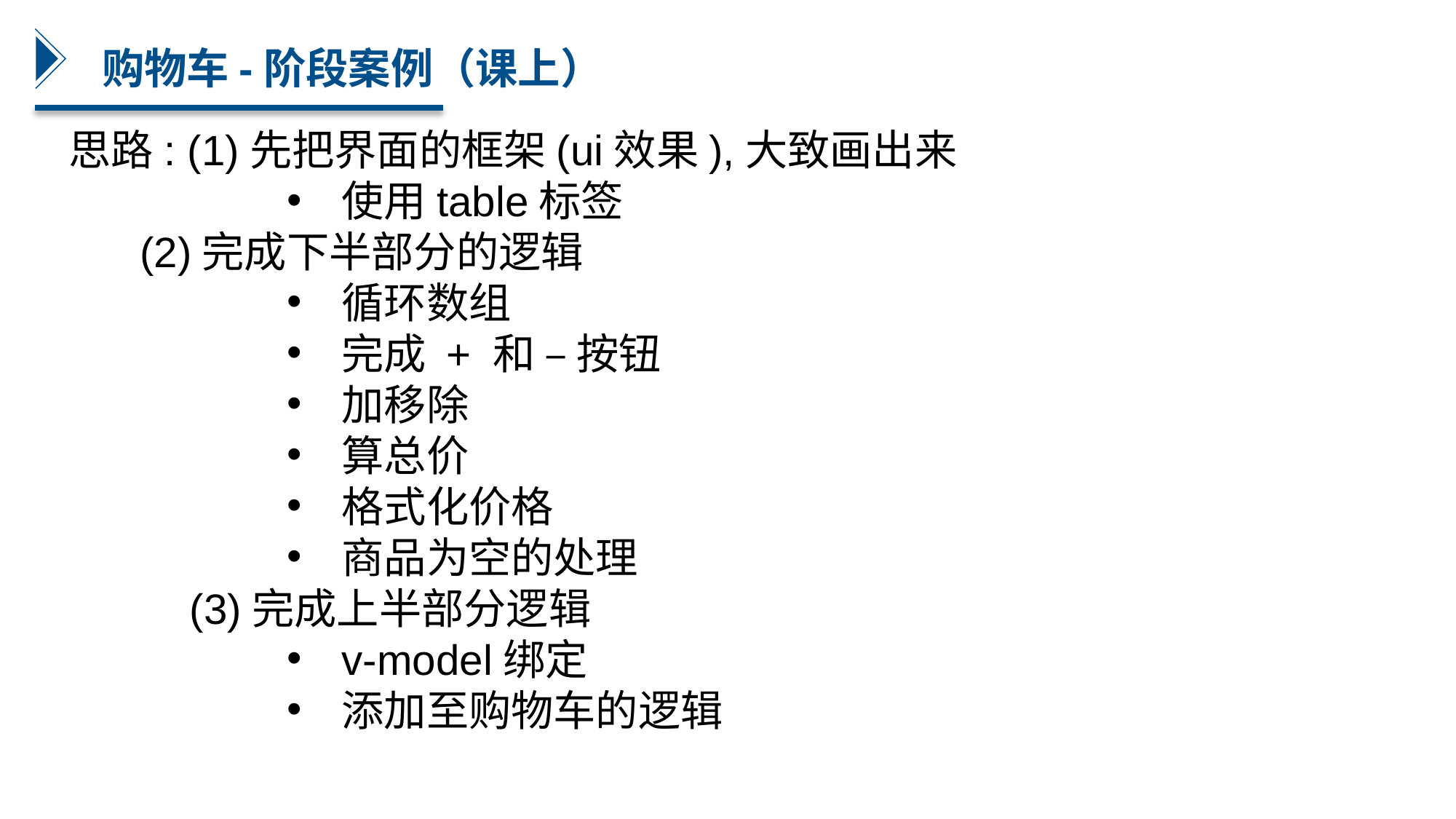

购物车-阶段案例（课上）
思路: (1)先把界面的框架(ui效果),大致画出来
使用table标签
      (2)完成下半部分的逻辑
循环数组
完成 + 和 – 按钮
加移除
算总价
格式化价格
商品为空的处理
 (3)完成上半部分逻辑
v-model绑定
添加至购物车的逻辑